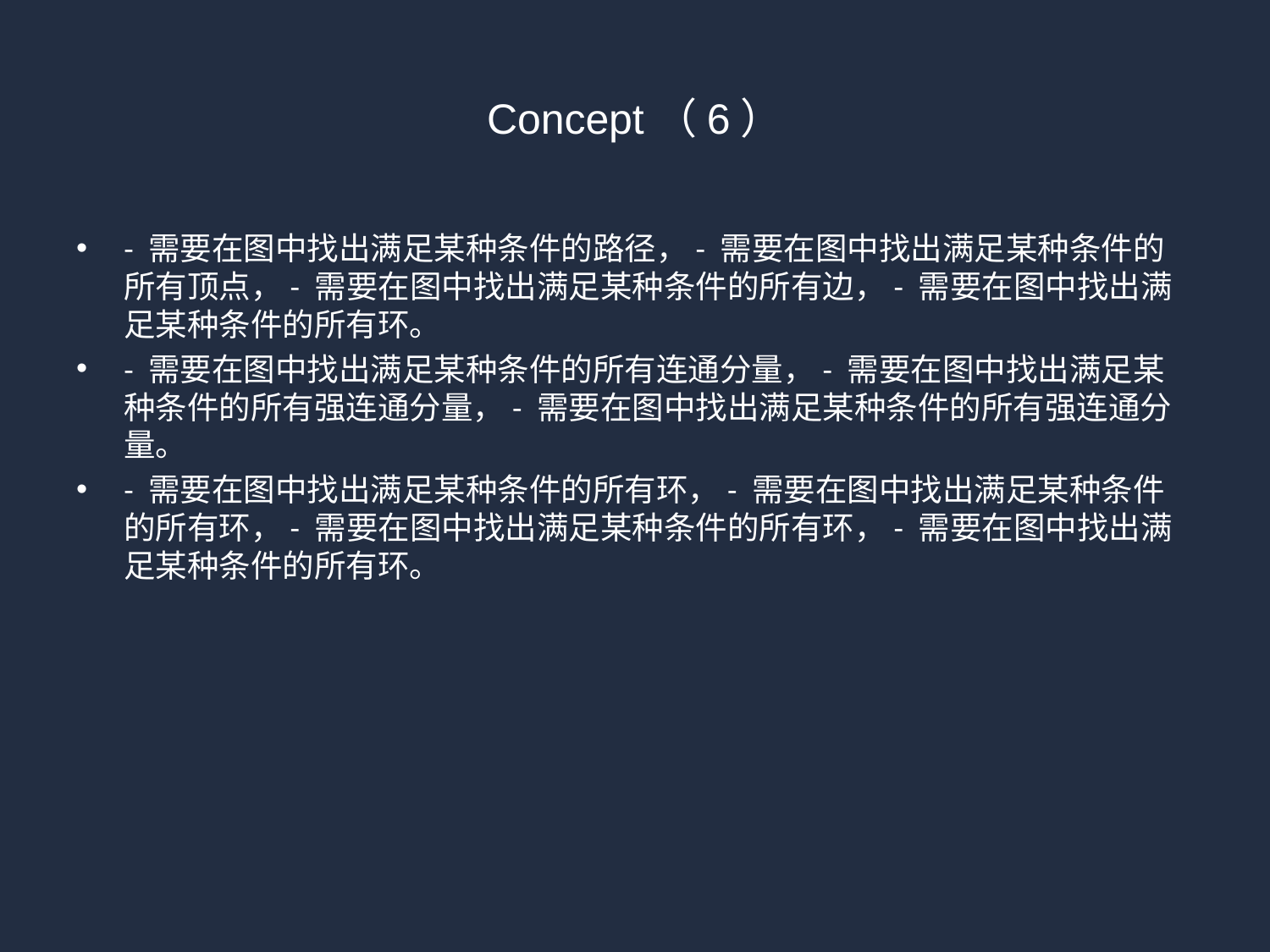

# Concept（6）
- 需要在图中找出满足某种条件的路径，- 需要在图中找出满足某种条件的所有顶点，- 需要在图中找出满足某种条件的所有边，- 需要在图中找出满足某种条件的所有环。
- 需要在图中找出满足某种条件的所有连通分量，- 需要在图中找出满足某种条件的所有强连通分量，- 需要在图中找出满足某种条件的所有强连通分量。
- 需要在图中找出满足某种条件的所有环，- 需要在图中找出满足某种条件的所有环，- 需要在图中找出满足某种条件的所有环，- 需要在图中找出满足某种条件的所有环。